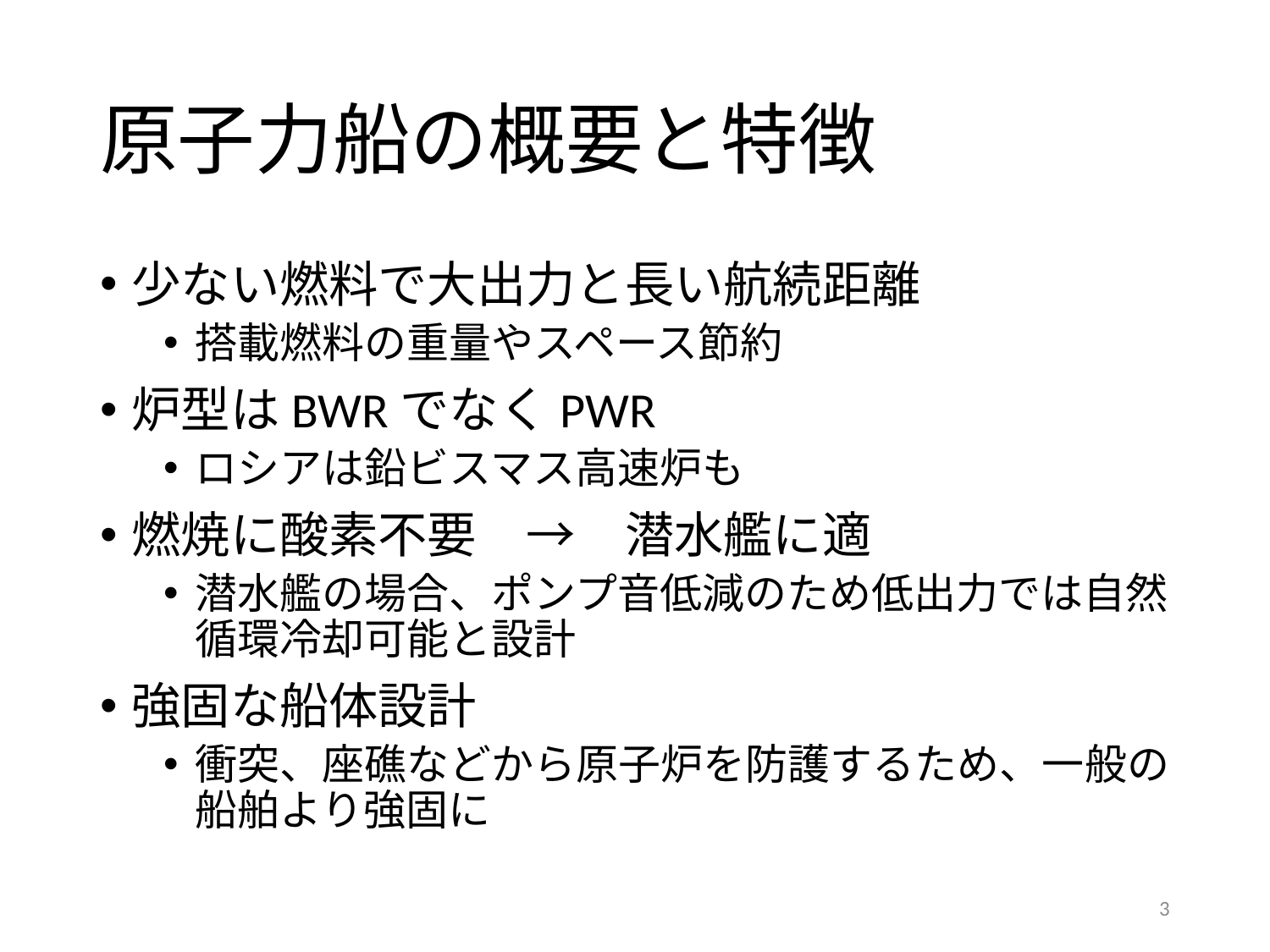

# 原子力船の概要と特徴
少ない燃料で大出力と長い航続距離
搭載燃料の重量やスペース節約
炉型はBWRでなくPWR
ロシアは鉛ビスマス高速炉も
燃焼に酸素不要　→　潜水艦に適
潜水艦の場合、ポンプ音低減のため低出力では自然循環冷却可能と設計
強固な船体設計
衝突、座礁などから原子炉を防護するため、一般の船舶より強固に
3